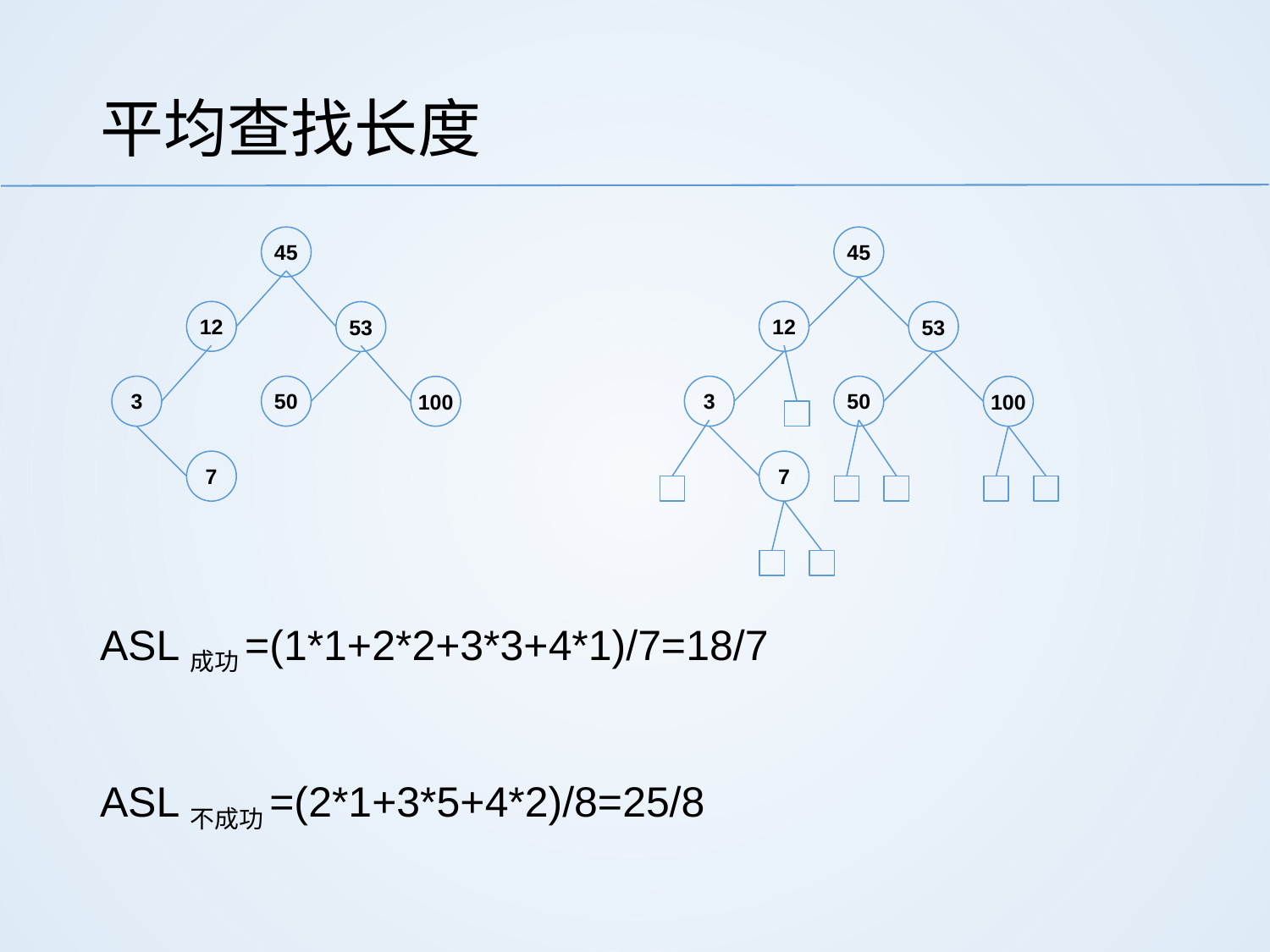

# 平均查找长度
45

45

12

12

53

53

3

50

3

50

100

100

7

7

ASL成功=(1*1+2*2+3*3+4*1)/7=18/7

ASL不成功=(2*1+3*5+4*2)/8=25/8
15